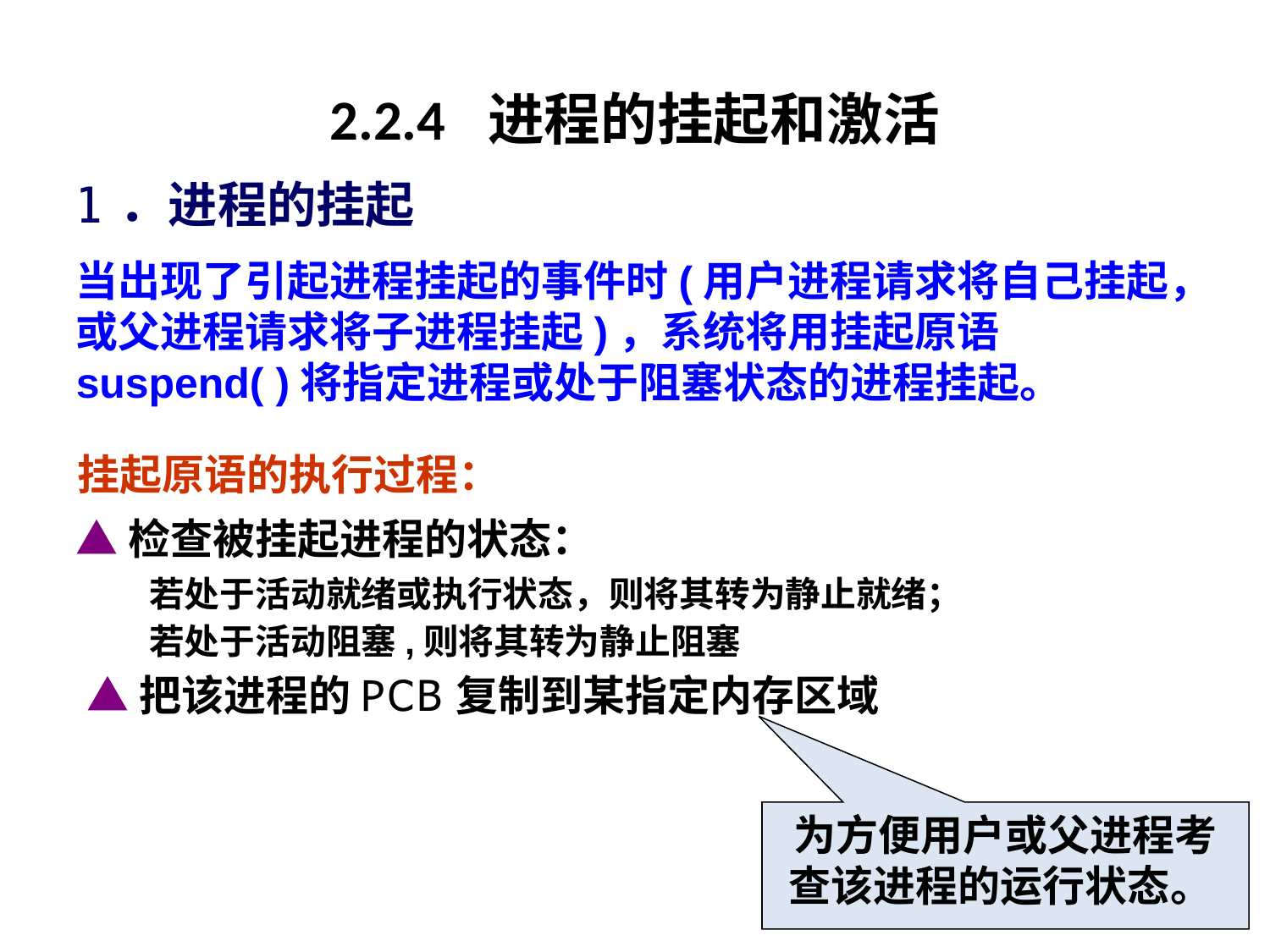

# 2.2.4  进程的挂起和激活
1．进程的挂起
当出现了引起进程挂起的事件时(用户进程请求将自己挂起，或父进程请求将子进程挂起)，系统将用挂起原语suspend( )将指定进程或处于阻塞状态的进程挂起。
挂起原语的执行过程：
▲检查被挂起进程的状态：
若处于活动就绪或执行状态，则将其转为静止就绪；
若处于活动阻塞,则将其转为静止阻塞
▲把该进程的PCB复制到某指定内存区域
为方便用户或父进程考查该进程的运行状态。
57